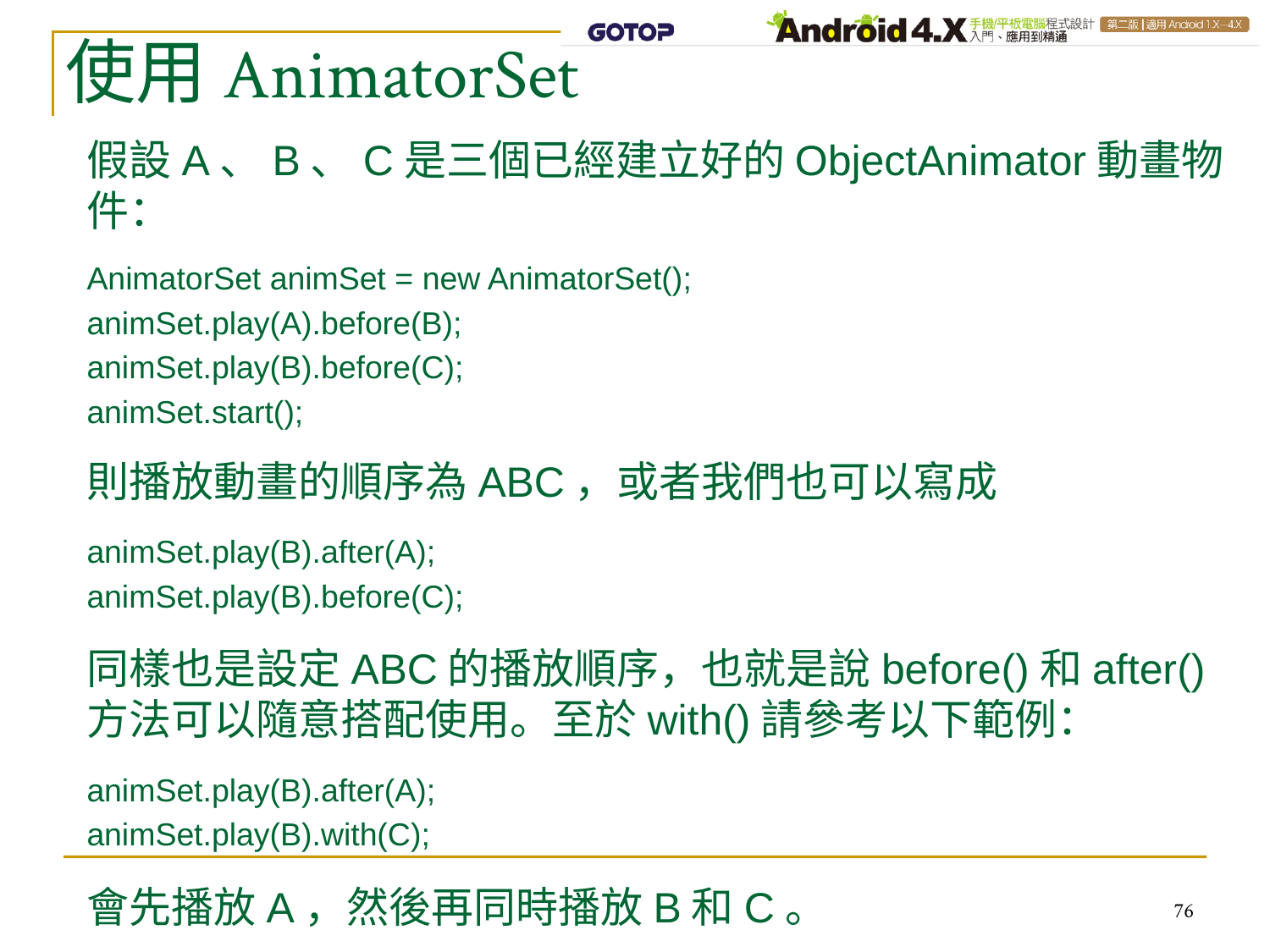

使用AnimatorSet
假設A、B、C是三個已經建立好的ObjectAnimator動畫物件：
AnimatorSet animSet = new AnimatorSet();
animSet.play(A).before(B);
animSet.play(B).before(C);
animSet.start();
則播放動畫的順序為ABC，或者我們也可以寫成

animSet.play(B).after(A);
animSet.play(B).before(C);

同樣也是設定ABC的播放順序，也就是說before()和after()方法可以隨意搭配使用。至於with()請參考以下範例：

animSet.play(B).after(A);
animSet.play(B).with(C);

會先播放A，然後再同時播放B和C。
76